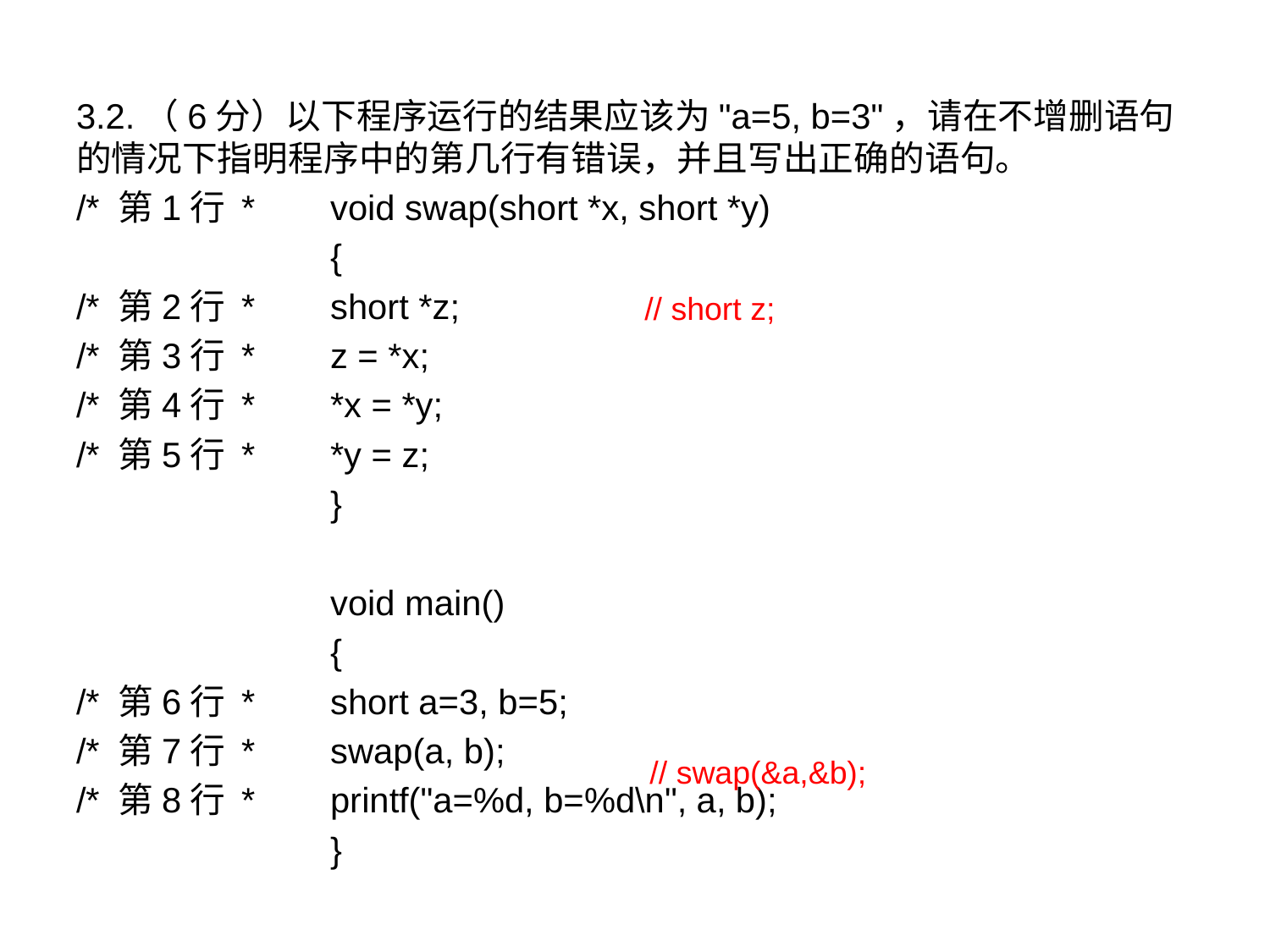

3.2.（6分）以下程序运行的结果应该为"a=5, b=3"，请在不增删语句的情况下指明程序中的第几行有错误，并且写出正确的语句。
/* 第1行 *	void swap(short *x, short *y)
		{
/* 第2行 *	short *z;
/* 第3行 *	z = *x;
/* 第4行 *	*x = *y;
/* 第5行 *	*y = z;
		}

		void main()
		{
/* 第6行 *	short a=3, b=5;
/* 第7行 *	swap(a, b);
/* 第8行 *	printf("a=%d, b=%d\n", a, b);
		}

// short z;
// swap(&a,&b);